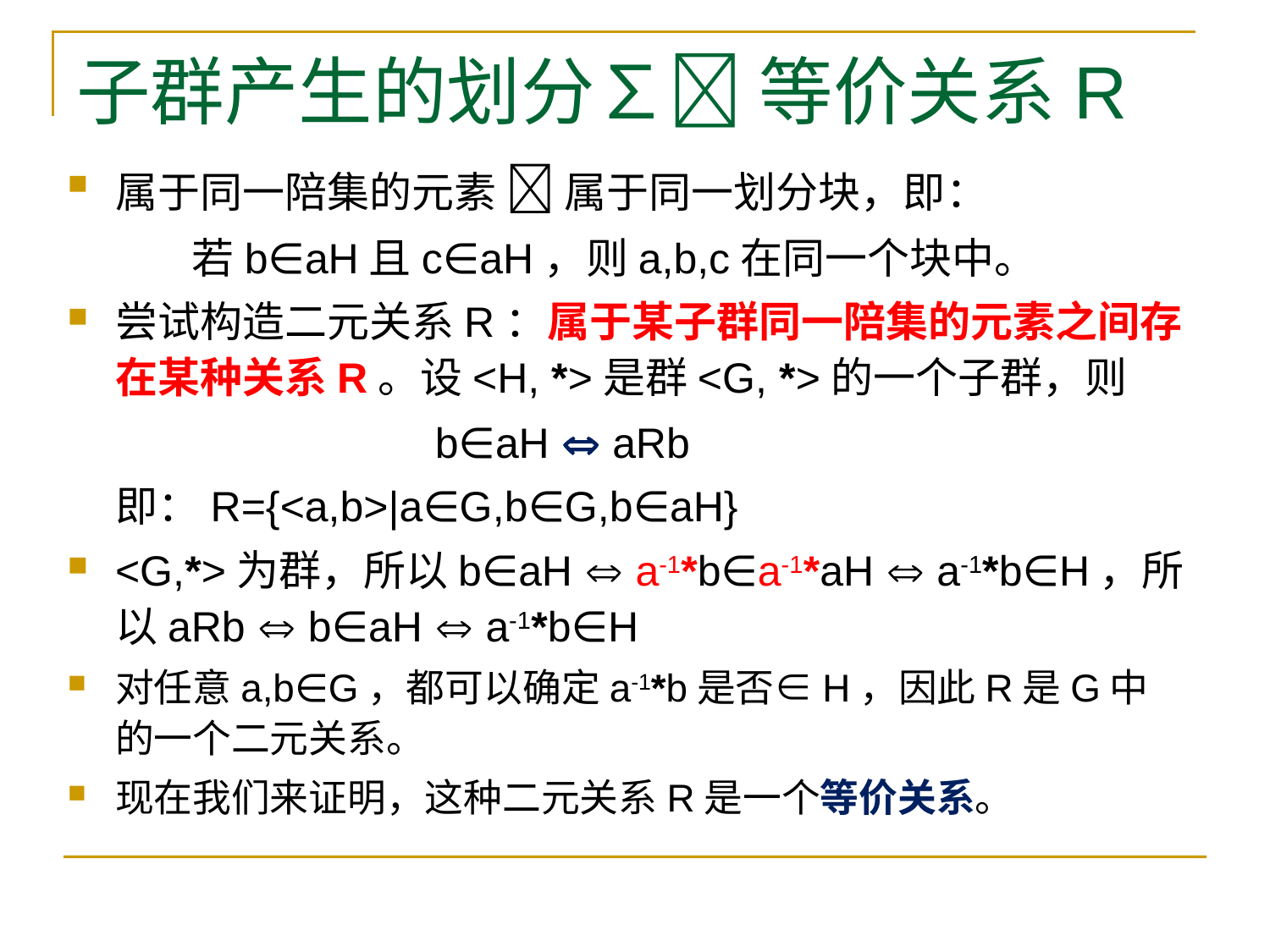

子群产生的划分∑⇒ 等价关系R
属于同一陪集的元素 ⇒ 属于同一划分块，即：
            若b∈aH且c∈aH，则a,b,c在同一个块中。
尝试构造二元关系R：属于某子群同一陪集的元素之间存在某种关系R。设<H, *>是群<G, *>的一个子群，则
                               b∈aH ⇔ aRb
    即：R={<a,b>|a∈G,b∈G,b∈aH}
<G,*>为群，所以b∈aH ⇔ a-1*b∈a-1*aH ⇔ a-1*b∈H，所以aRb ⇔ b∈aH ⇔ a-1*b∈H
对任意a,b∈G，都可以确定a-1*b是否∈H，因此R是G中的一个二元关系。
现在我们来证明，这种二元关系R是一个等价关系。